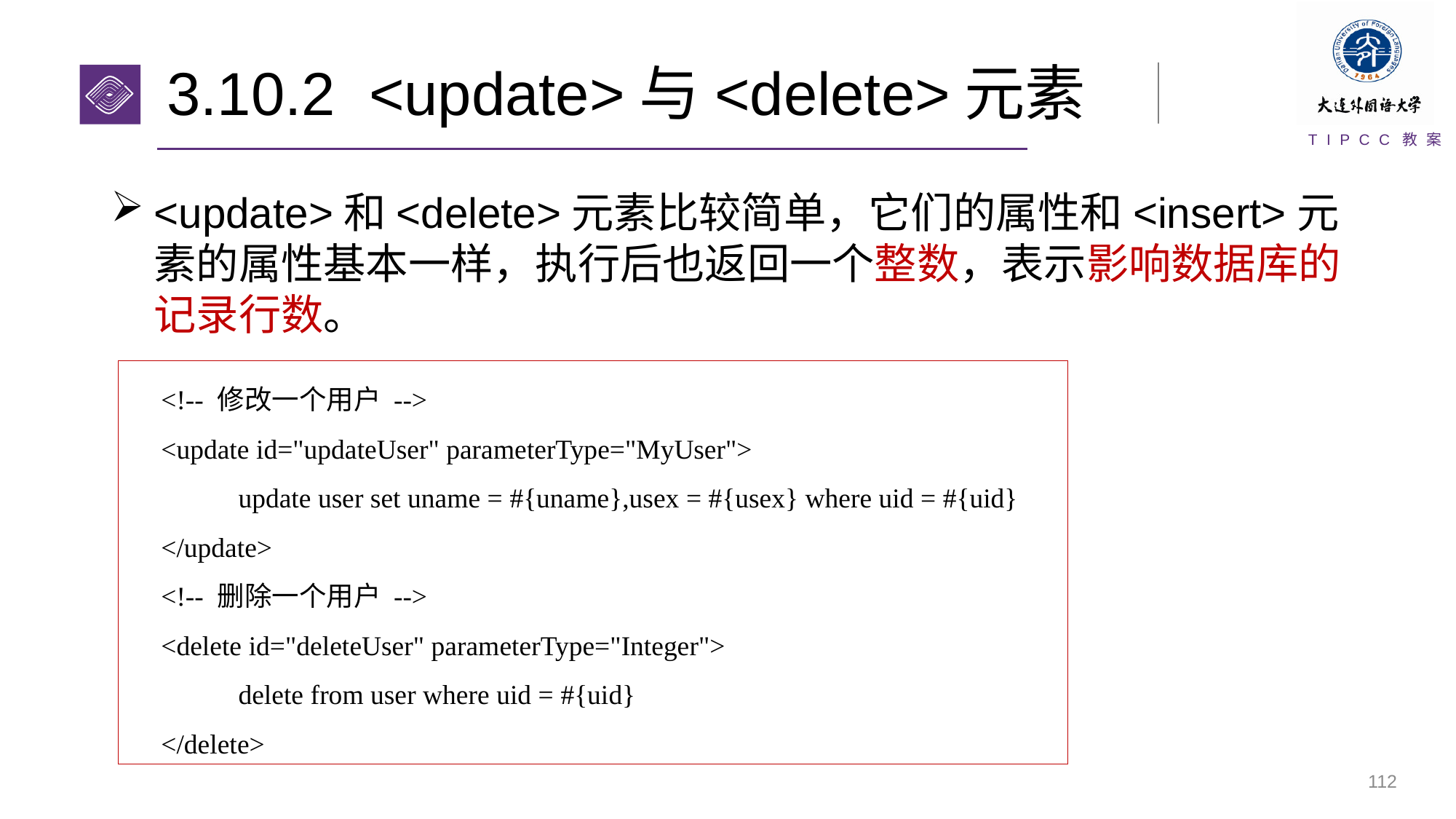

# 3.10.2  <update>与<delete>元素
<update>和<delete>元素比较简单，它们的属性和<insert>元素的属性基本一样，执行后也返回一个整数，表示影响数据库的记录行数。
<!-- 修改一个用户 -->
<update id="updateUser" parameterType="MyUser">
	update user set uname = #{uname},usex = #{usex} where uid = #{uid}
</update>
<!-- 删除一个用户 -->
<delete id="deleteUser" parameterType="Integer">
	delete from user where uid = #{uid}
</delete>
112